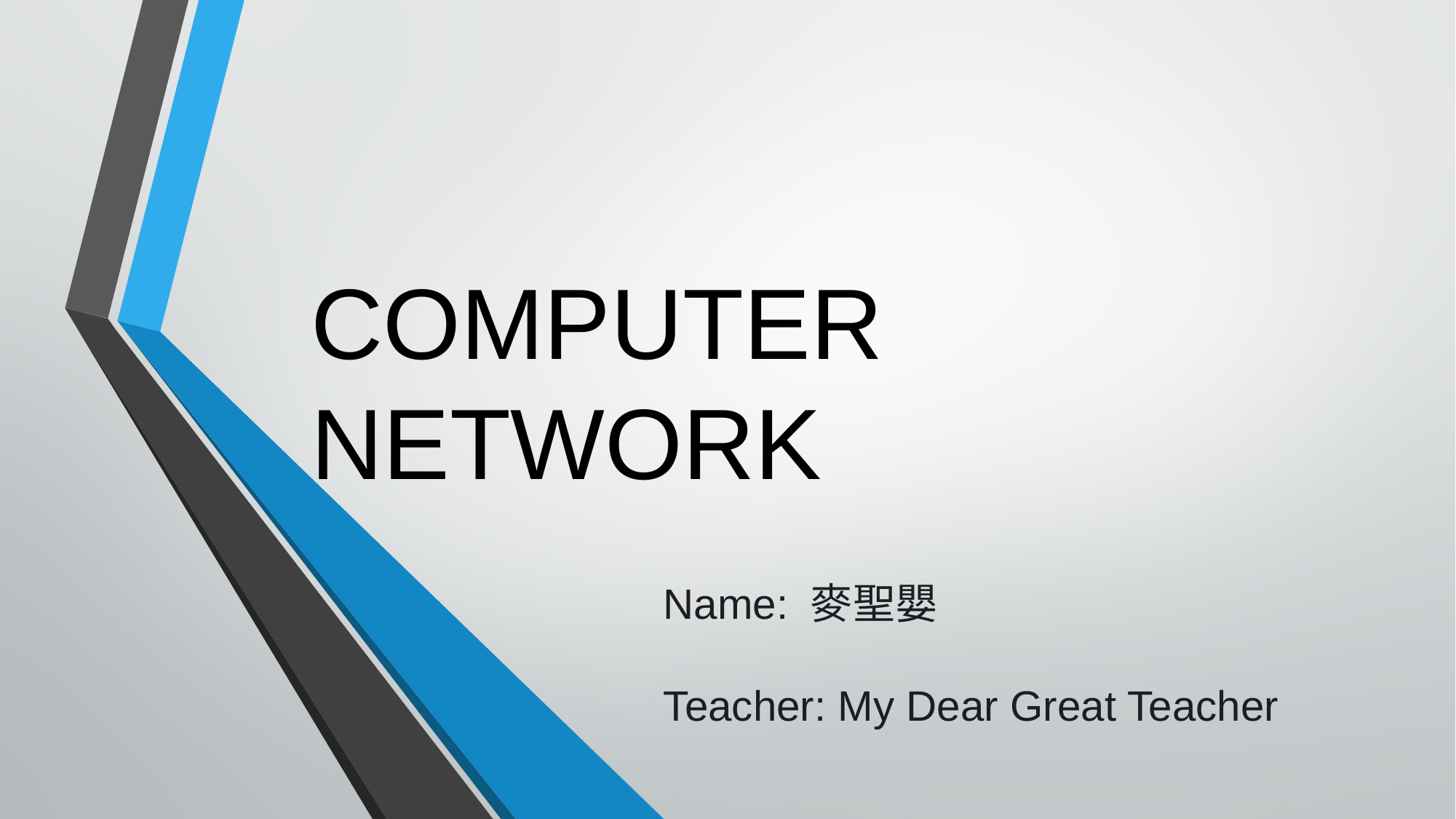

COMPUTER NETWORK
Name: 麥聖嬰

Teacher: My Dear Great Teacher